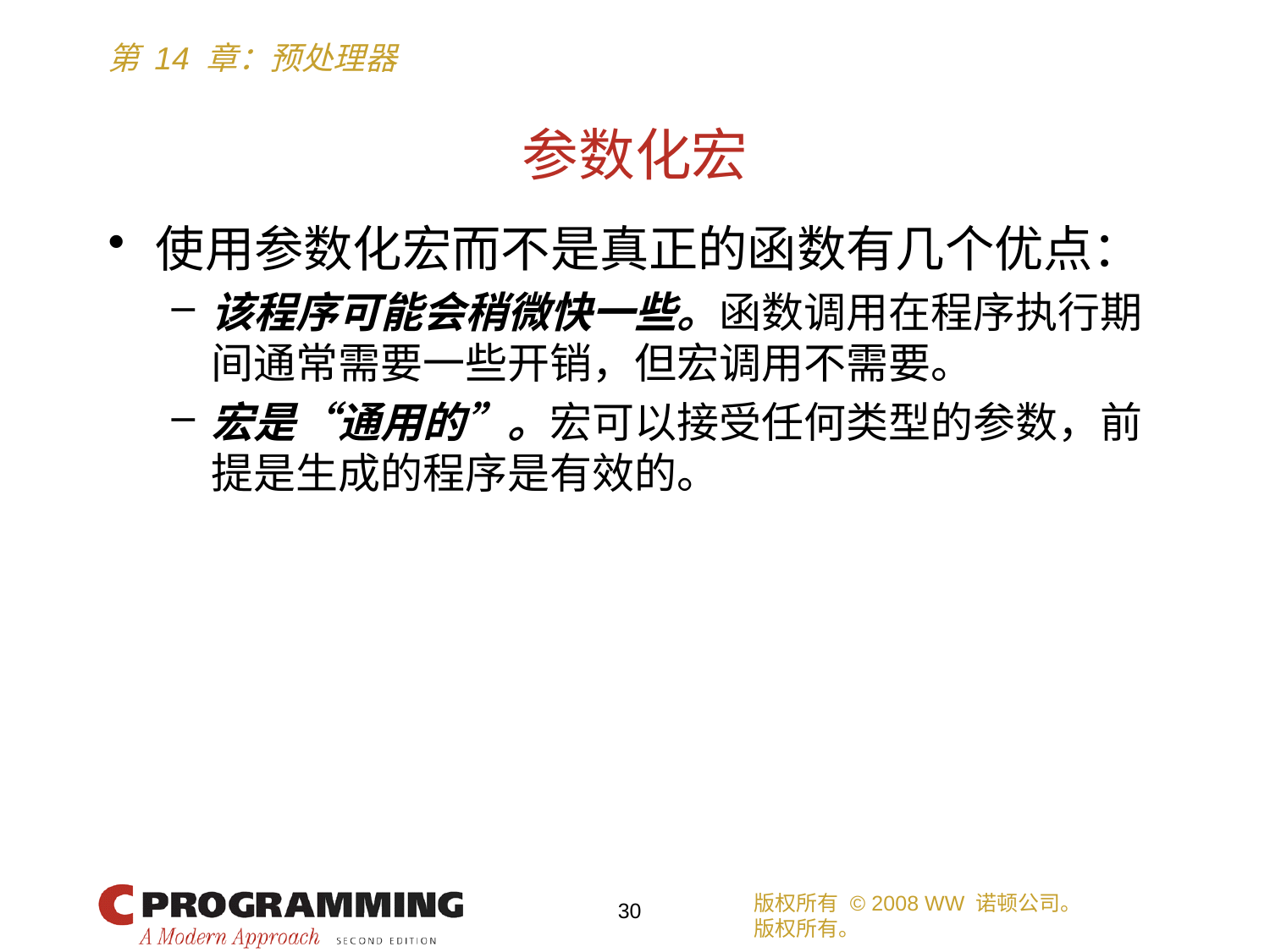

# 参数化宏
使用参数化宏而不是真正的函数有几个优点：
该程序可能会稍微快一些。函数调用在程序执行期间通常需要一些开销，但宏调用不需要。
宏是“通用的”。宏可以接受任何类型的参数，前提是生成的程序是有效的。
版权所有 © 2008 WW 诺顿公司。
版权所有。
30